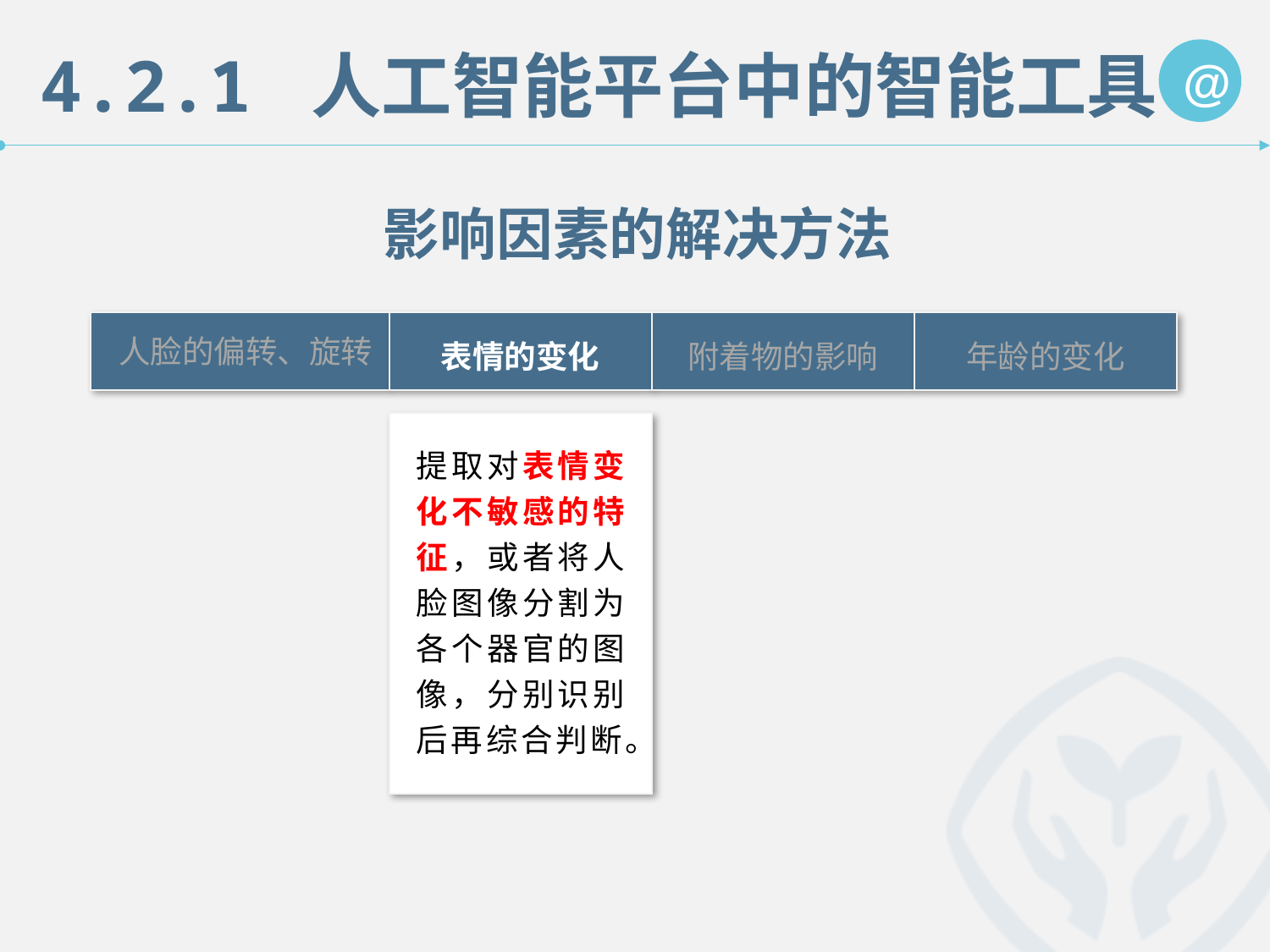

4.2.1 人工智能平台中的智能工具
@
影响因素的解决方法

人脸的偏转、旋转
表情的变化
附着物的影响
年龄的变化

提取对表情变化不敏感的特征，或者将人脸图像分割为各个器官的图像，分别识别后再综合判断。